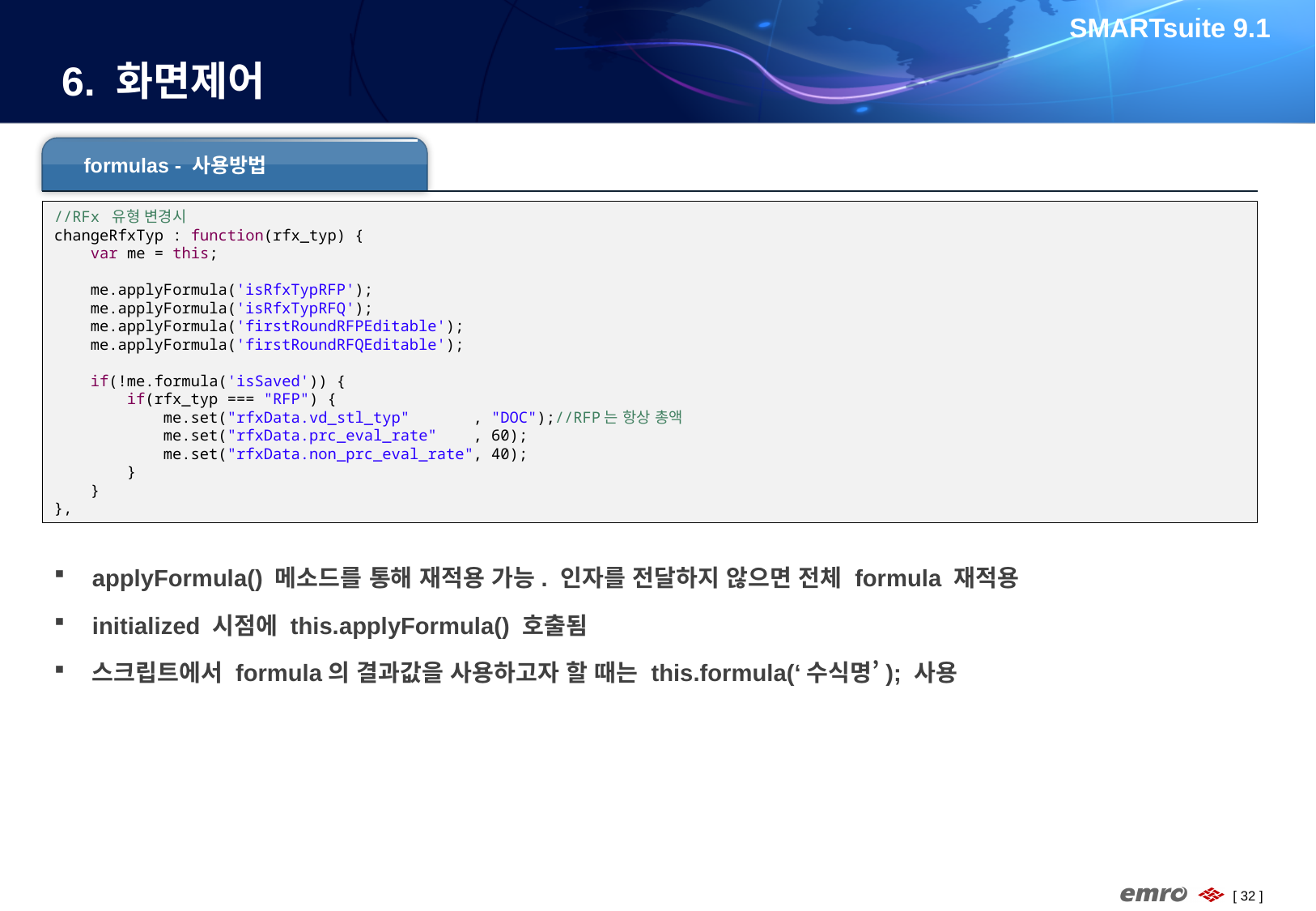

SMARTsuite 9.1
# 6. 화면제어

formulas - 사용방법
//RFx 유형 변경시
changeRfxTyp : function(rfx_typ) {
    var me = this;

    me.applyFormula('isRfxTypRFP');
    me.applyFormula('isRfxTypRFQ');
    me.applyFormula('firstRoundRFPEditable');
    me.applyFormula('firstRoundRFQEditable');

    if(!me.formula('isSaved')) {
        if(rfx_typ === "RFP") {
            me.set("rfxData.vd_stl_typ"       , "DOC");//RFP는 항상 총액
            me.set("rfxData.prc_eval_rate"    , 60);
            me.set("rfxData.non_prc_eval_rate", 40);
        }
    }
},
applyFormula() 메소드를 통해 재적용 가능. 인자를 전달하지 않으면 전체 formula 재적용
initialized 시점에 this.applyFormula() 호출됨
스크립트에서 formula의 결과값을 사용하고자 할 때는 this.formula(‘수식명’); 사용